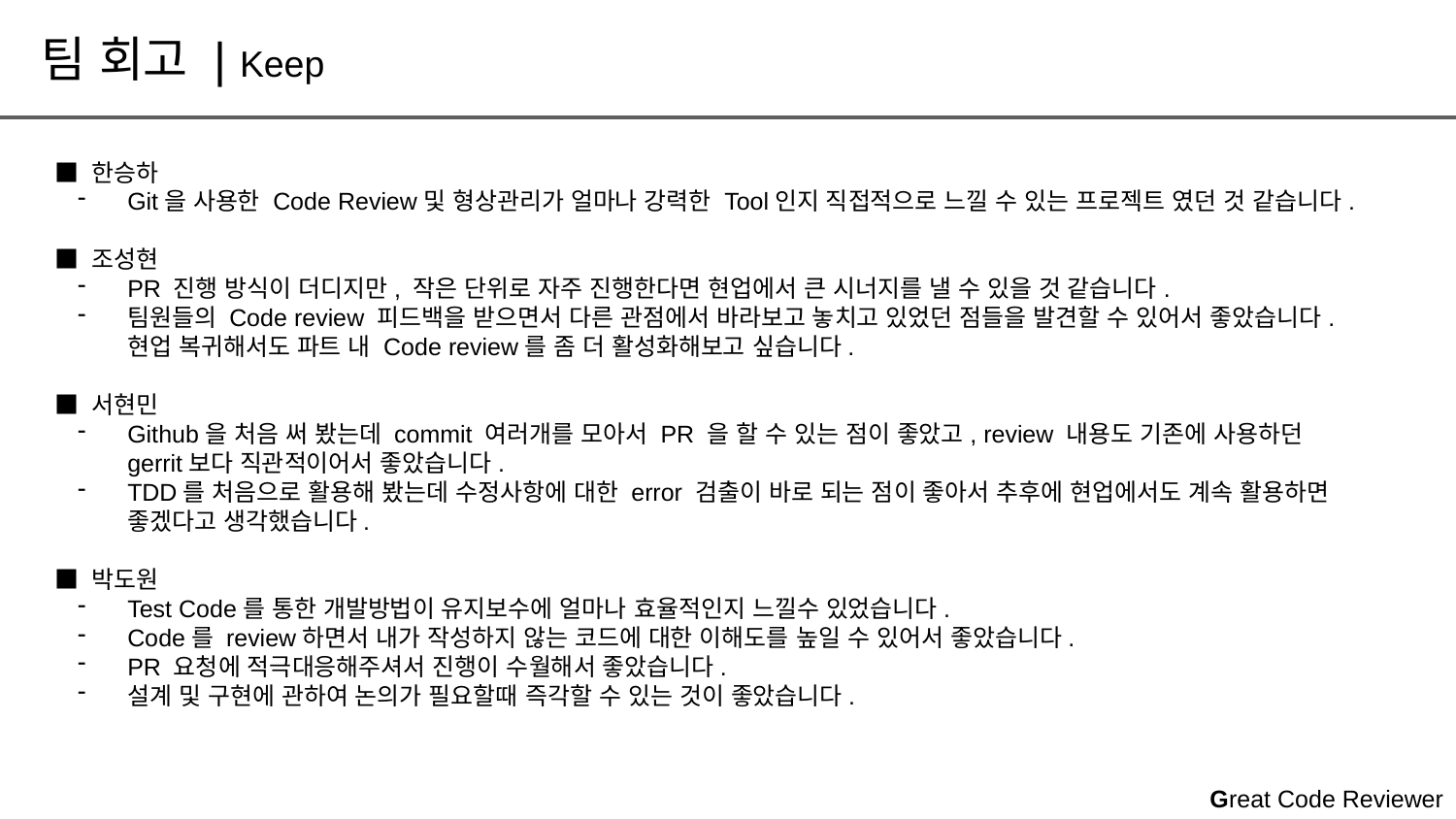

팀 회고 | Keep
■ 한승하
Git을 사용한 Code Review및 형상관리가 얼마나 강력한 Tool인지 직접적으로 느낄 수 있는 프로젝트 였던 것 같습니다.

■ 조성현
PR 진행 방식이 더디지만, 작은 단위로 자주 진행한다면 현업에서 큰 시너지를 낼 수 있을 것 같습니다.
팀원들의 Code review 피드백을 받으면서 다른 관점에서 바라보고 놓치고 있었던 점들을 발견할 수 있어서 좋았습니다. 현업 복귀해서도 파트 내 Code review를 좀 더 활성화해보고 싶습니다.

■ 서현민
Github을 처음 써 봤는데 commit 여러개를 모아서 PR 을 할 수 있는 점이 좋았고, review 내용도 기존에 사용하던 gerrit보다 직관적이어서 좋았습니다.
TDD를 처음으로 활용해 봤는데 수정사항에 대한 error 검출이 바로 되는 점이 좋아서 추후에 현업에서도 계속 활용하면 좋겠다고 생각했습니다.

■ 박도원
Test Code를 통한 개발방법이 유지보수에 얼마나 효율적인지 느낄수 있었습니다.
Code를 review하면서 내가 작성하지 않는 코드에 대한 이해도를 높일 수 있어서 좋았습니다.
PR 요청에 적극대응해주셔서 진행이 수월해서 좋았습니다.
설계 및 구현에 관하여 논의가 필요할때 즉각할 수 있는 것이 좋았습니다.
Great Code Reviewer